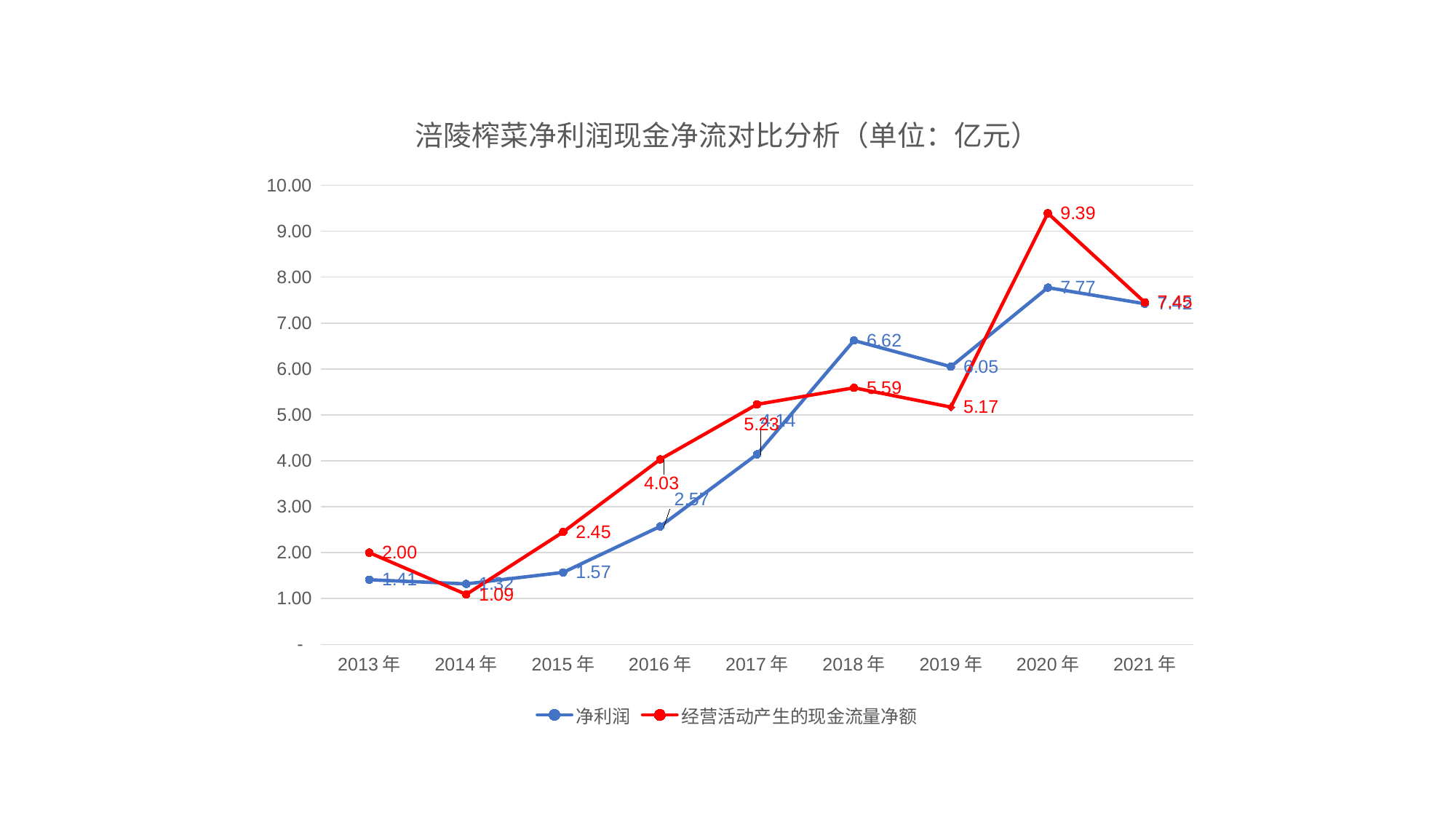

### Chart: 涪陵榨菜净利润现金净流对比分析（单位：亿元）

| Category | 净利润 | 经营活动产生的现金流量净额 |
|---|---|---|
| 2013年 | 1.41 | 2.0 |
| 2014年 | 1.32 | 1.09 |
| 2015年 | 1.57 | 2.45 |
| 2016年 | 2.57 | 4.03 |
| 2017年 | 4.14 | 5.23 |
| 2018年 | 6.62 | 5.59 |
| 2019年 | 6.05 | 5.17 |
| 2020年 | 7.77 | 9.39 |
| 2021年 | 7.42 | 7.45 |